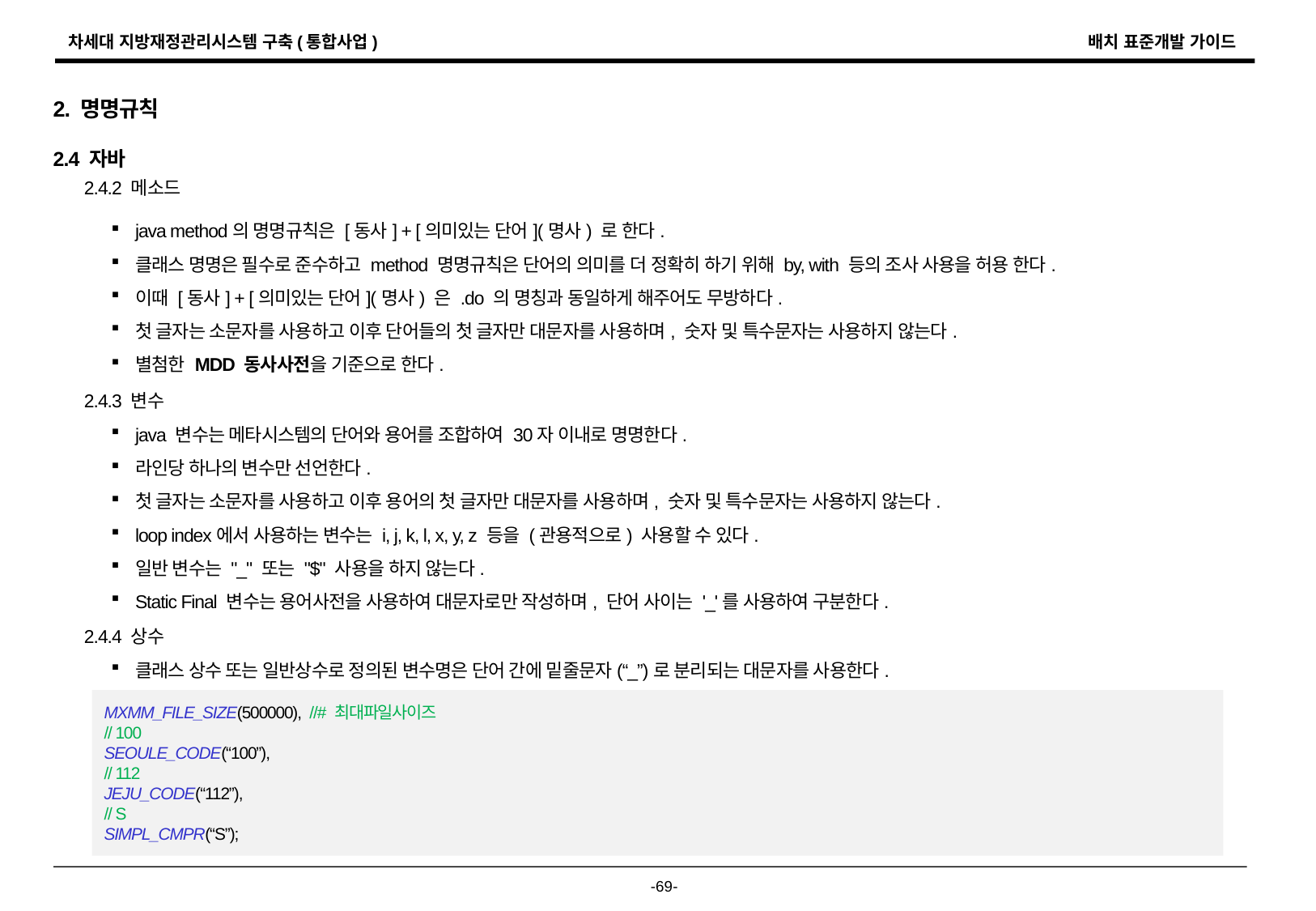

2. 명명규칙
2.4 자바
2.4.2 메소드
java method의 명명규칙은 [동사] + [의미있는 단어](명사) 로 한다.
클래스 명명은 필수로 준수하고 method 명명규칙은 단어의 의미를 더 정확히 하기 위해 by, with 등의 조사 사용을 허용 한다.
이때 [동사] + [의미있는 단어](명사) 은 .do 의 명칭과 동일하게 해주어도 무방하다.
첫 글자는 소문자를 사용하고 이후 단어들의 첫 글자만 대문자를 사용하며, 숫자 및 특수문자는 사용하지 않는다.
별첨한 MDD 동사사전을 기준으로 한다.
2.4.3 변수
java 변수는 메타시스템의 단어와 용어를 조합하여 30자 이내로 명명한다.
라인당 하나의 변수만 선언한다.
첫 글자는 소문자를 사용하고 이후 용어의 첫 글자만 대문자를 사용하며, 숫자 및 특수문자는 사용하지 않는다.
loop index에서 사용하는 변수는 i, j, k, l, x, y, z 등을 (관용적으로) 사용할 수 있다.
일반 변수는 "_" 또는 "$" 사용을 하지 않는다.
Static Final 변수는 용어사전을 사용하여 대문자로만 작성하며, 단어 사이는 '_'를 사용하여 구분한다.
2.4.4 상수
클래스 상수 또는 일반상수로 정의된 변수명은 단어 간에 밑줄문자(“_”)로 분리되는 대문자를 사용한다.
MXMM_FILE_SIZE(500000),  //# 최대파일사이즈
// 100
SEOULE_CODE(“100”),
// 112
JEJU_CODE(“112”),
// S
SIMPL_CMPR(“S”);